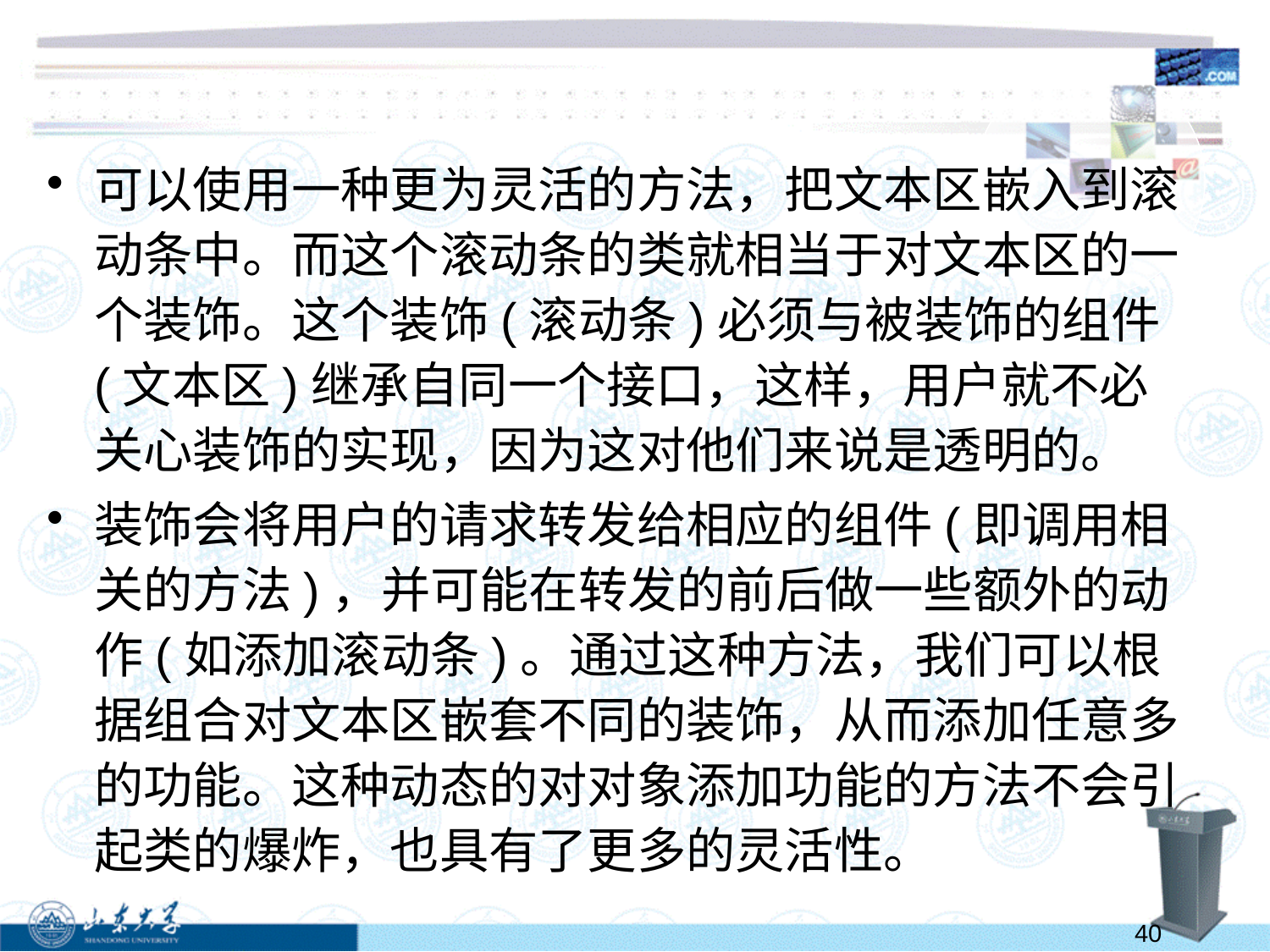

#
可以使用一种更为灵活的方法，把文本区嵌入到滚动条中。而这个滚动条的类就相当于对文本区的一个装饰。这个装饰(滚动条)必须与被装饰的组件(文本区)继承自同一个接口，这样，用户就不必关心装饰的实现，因为这对他们来说是透明的。
装饰会将用户的请求转发给相应的组件(即调用相关的方法)，并可能在转发的前后做一些额外的动作(如添加滚动条)。通过这种方法，我们可以根据组合对文本区嵌套不同的装饰，从而添加任意多的功能。这种动态的对对象添加功能的方法不会引起类的爆炸，也具有了更多的灵活性。
40